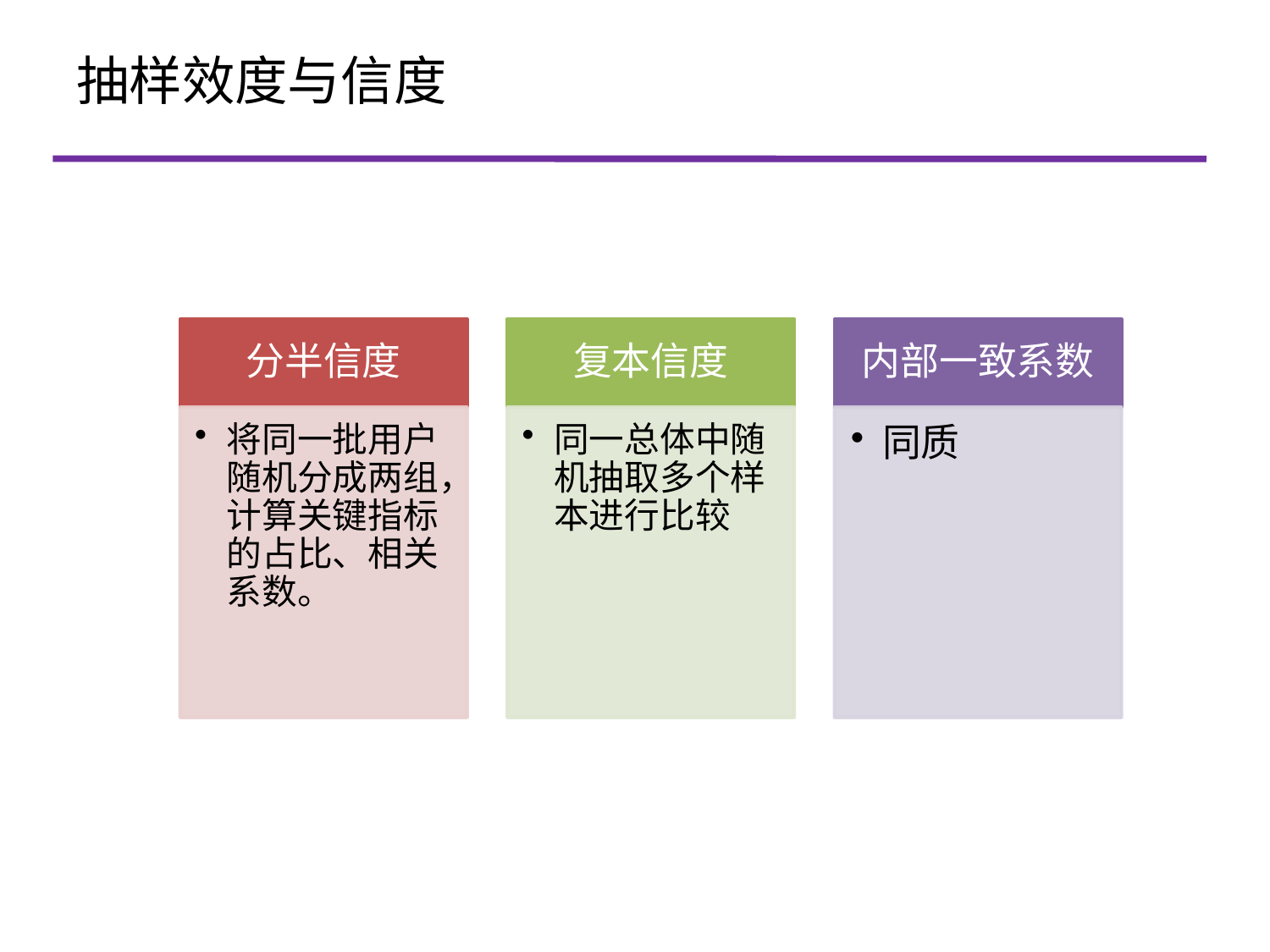

# 抽样效度与信度
分半信度
将同一批用户随机分成两组，计算关键指标的占比、相关系数。
复本信度
同一总体中随机抽取多个样本进行比较
内部一致系数
同质